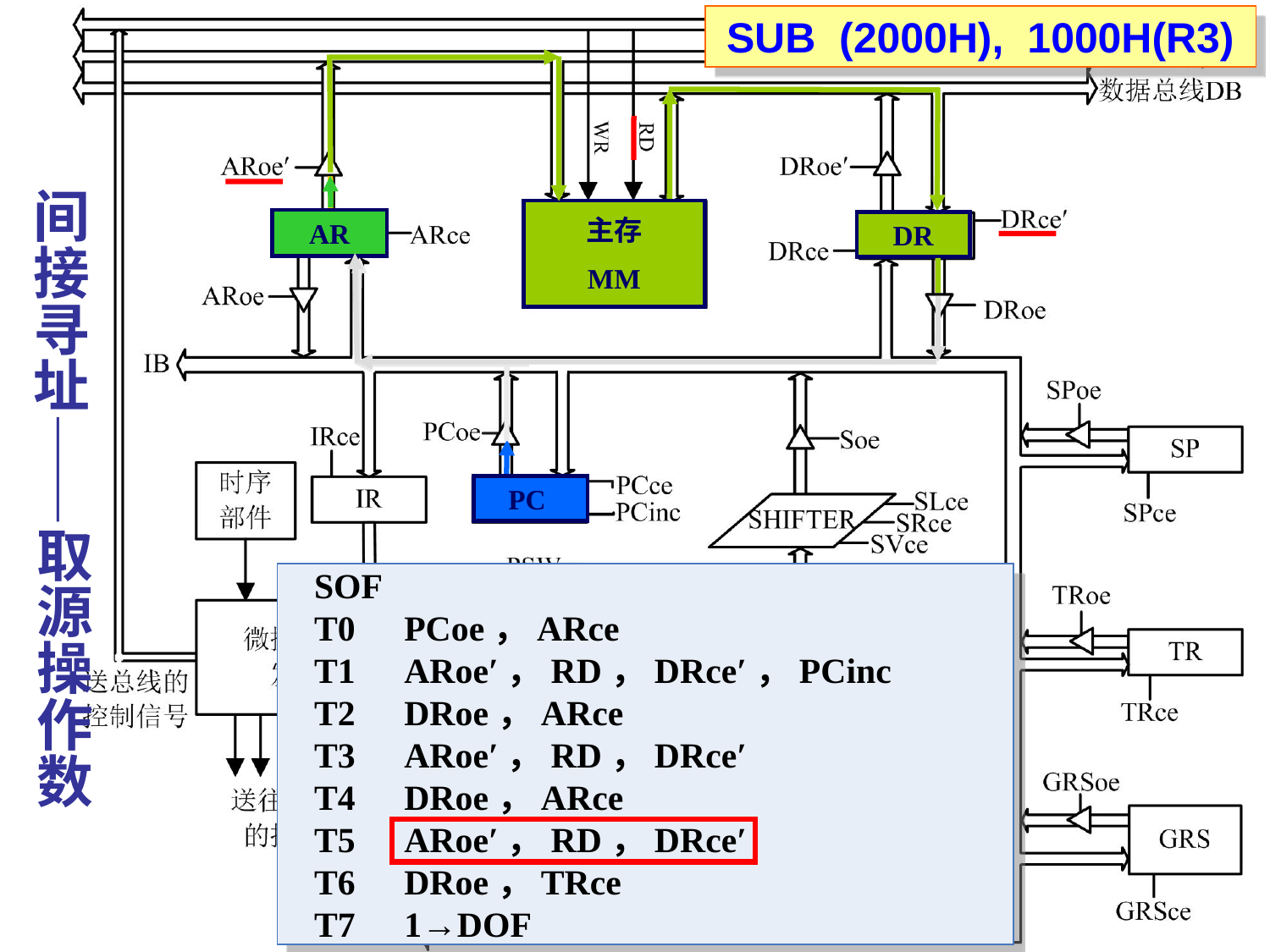

SUB  (2000H),  1000H(R3)

# 间接寻址——取源操作数

主存
MM
主存
MM
AR
AR
DR
DR

PC
SOF
T0	PCoe，ARce
T1	ARoe′，RD，DRce′，PCinc
T2	DRoe，ARce
T3	ARoe′，RD，DRce′
T4	DRoe，ARce
T5	ARoe′，RD，DRce′
T6	DRoe，TRce
T7	1→DOF

58